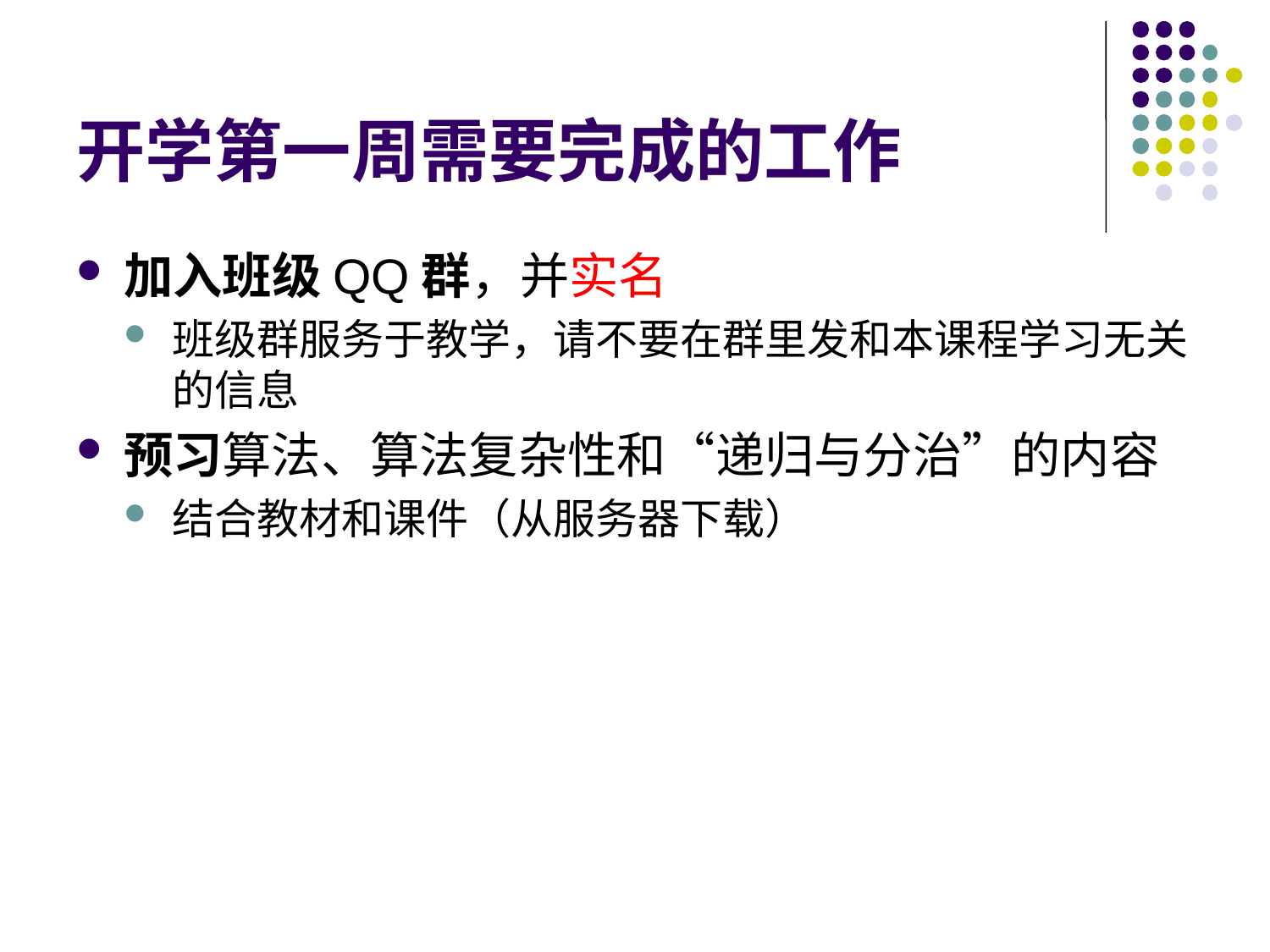

# 开学第一周需要完成的工作
加入班级QQ群，并实名
班级群服务于教学，请不要在群里发和本课程学习无关的信息
预习算法、算法复杂性和“递归与分治”的内容
结合教材和课件（从服务器下载）